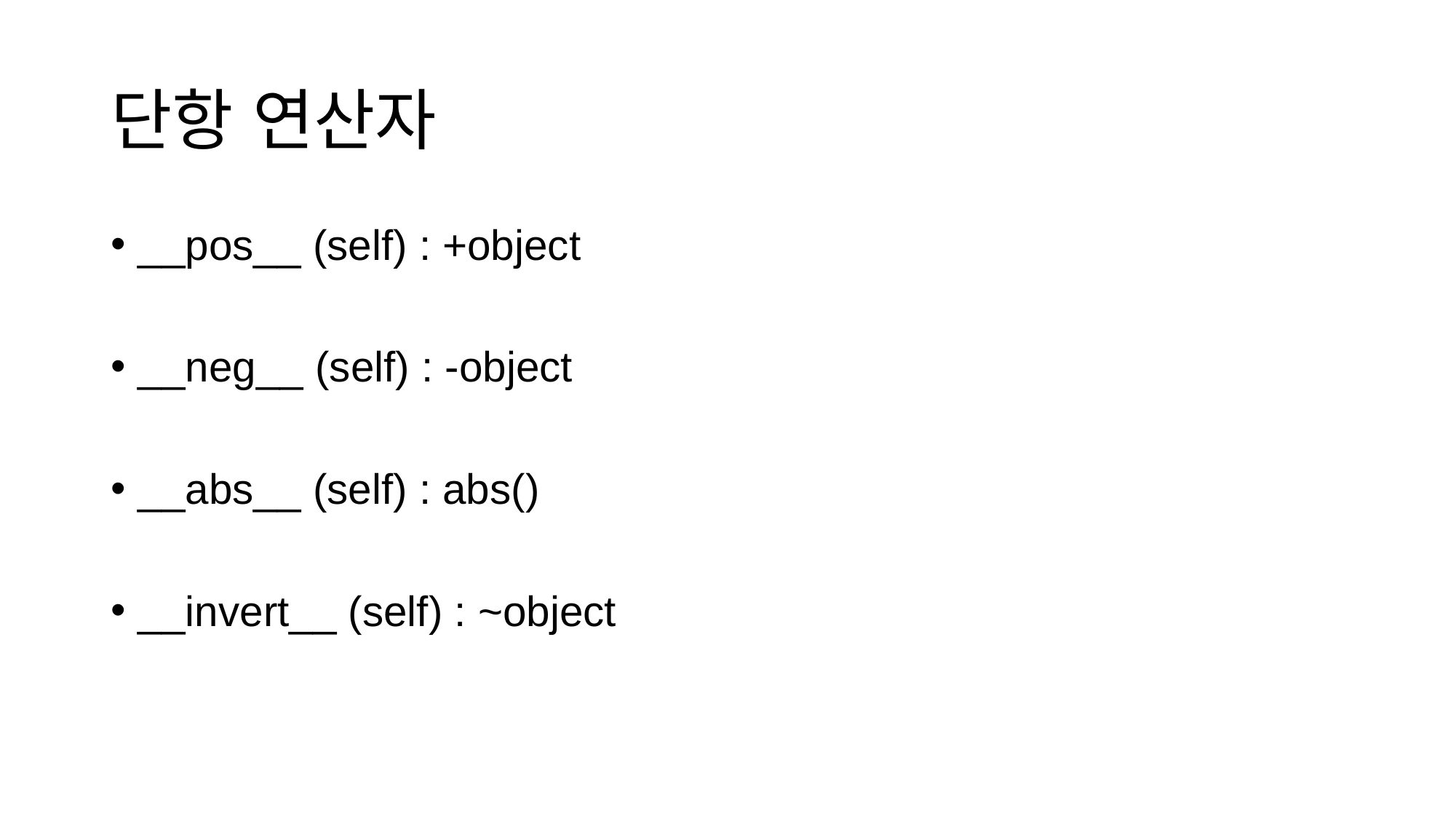

# 단항 연산자
__pos__ (self) : +object

__neg__ (self) : -object

__abs__ (self) : abs()

__invert__ (self) : ~object